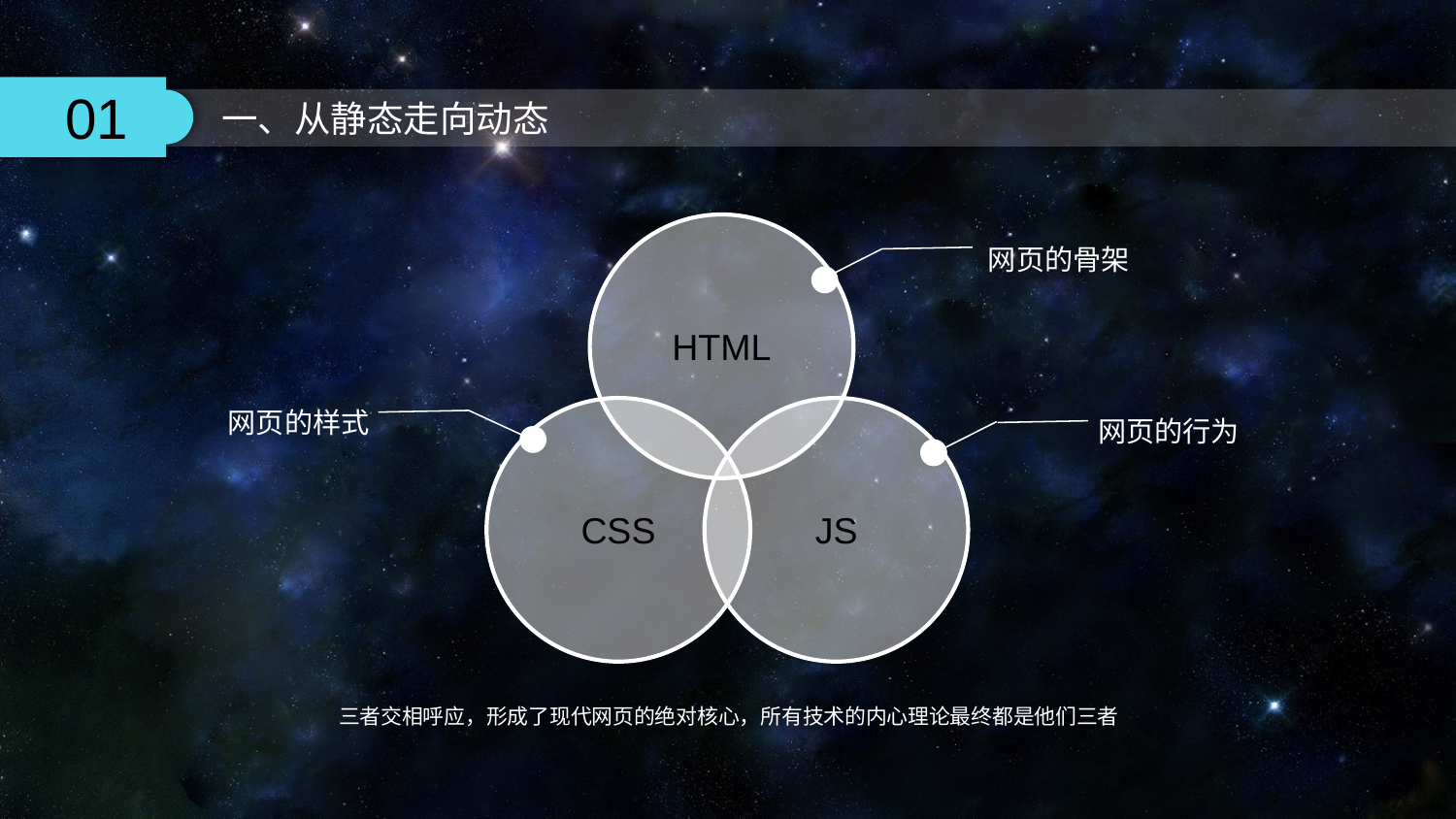

HTML

网页的骨架

网页的样式

CSS

JS

网页的行为

三者交相呼应，形成了现代网页的绝对核心，所有技术的内心理论最终都是他们三者